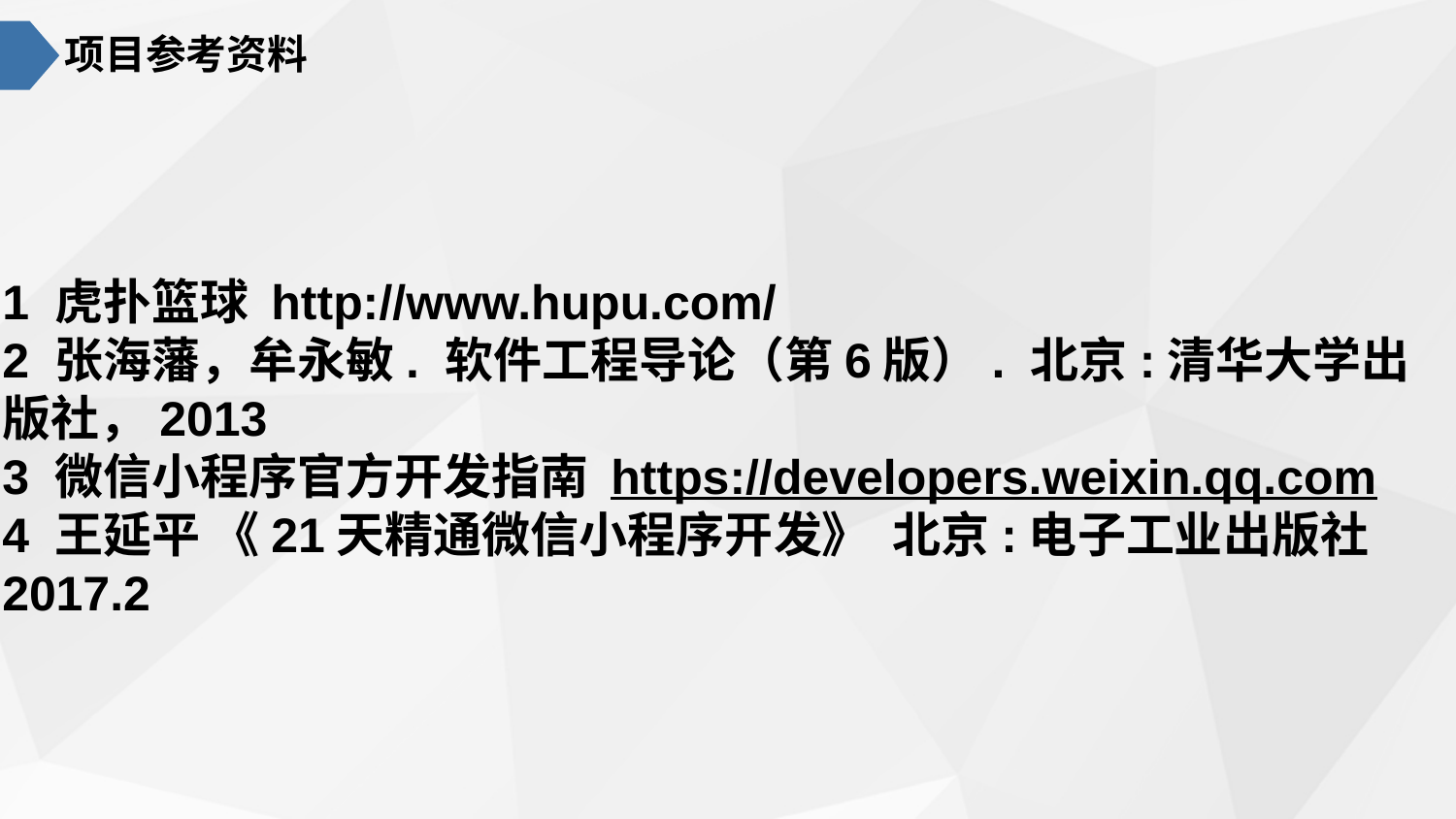

项目参考资料

1 虎扑篮球 http://www.hupu.com/
2 张海藩，牟永敏. 软件工程导论（第6版）. 北京:清华大学出版社，2013
3 微信小程序官方开发指南 https://developers.weixin.qq.com
4 王延平 《21天精通微信小程序开发》  北京:电子工业出版社 2017.2